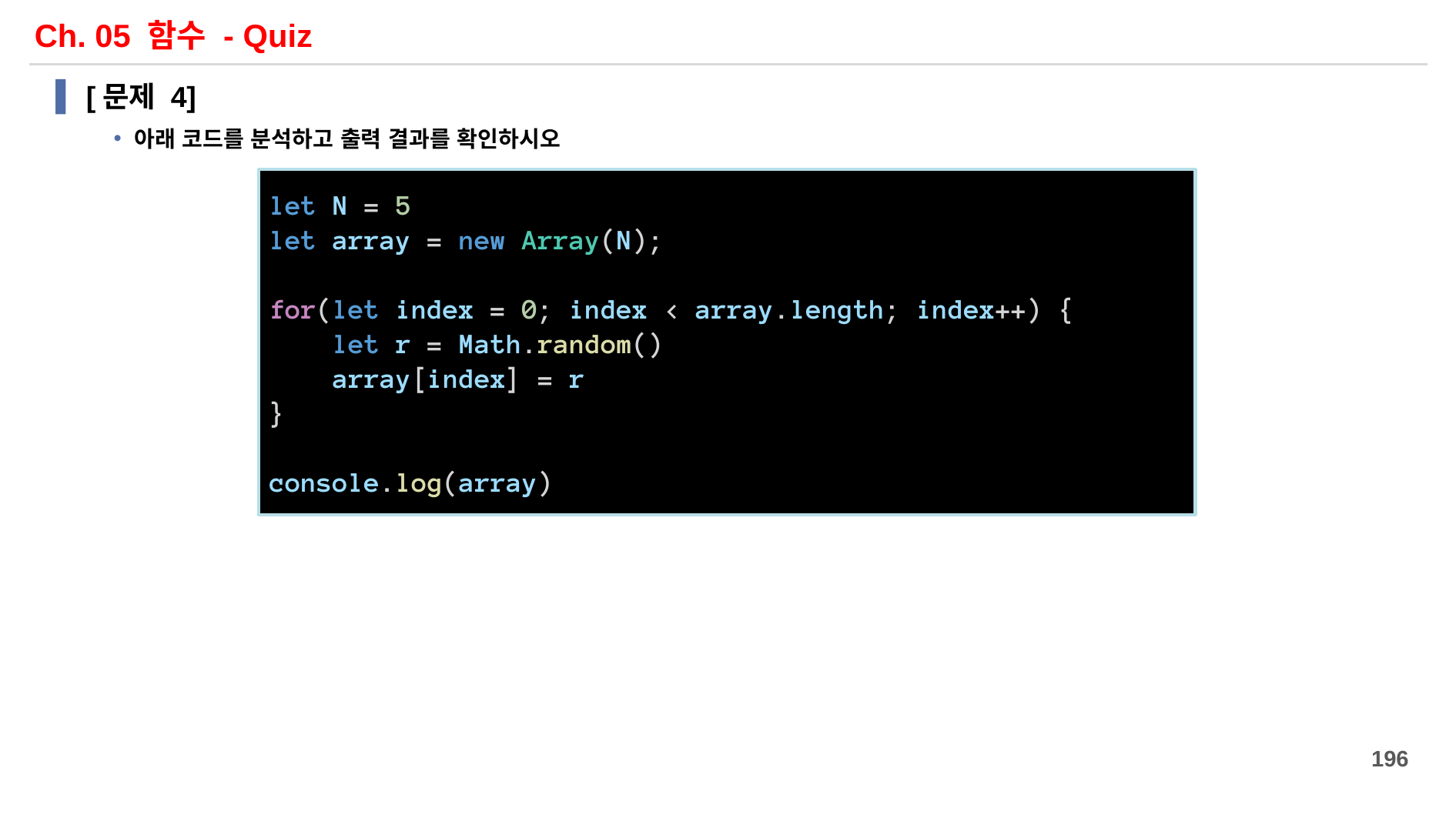

# Ch. 05 함수 - Quiz
[문제 4]
아래 코드를 분석하고 출력 결과를 확인하시오
let N = 5
let array = new Array(N);
for(let index = 0; index < array.length; index++) {
    let r = Math.random()
    array[index] = r
}
console.log(array)
196